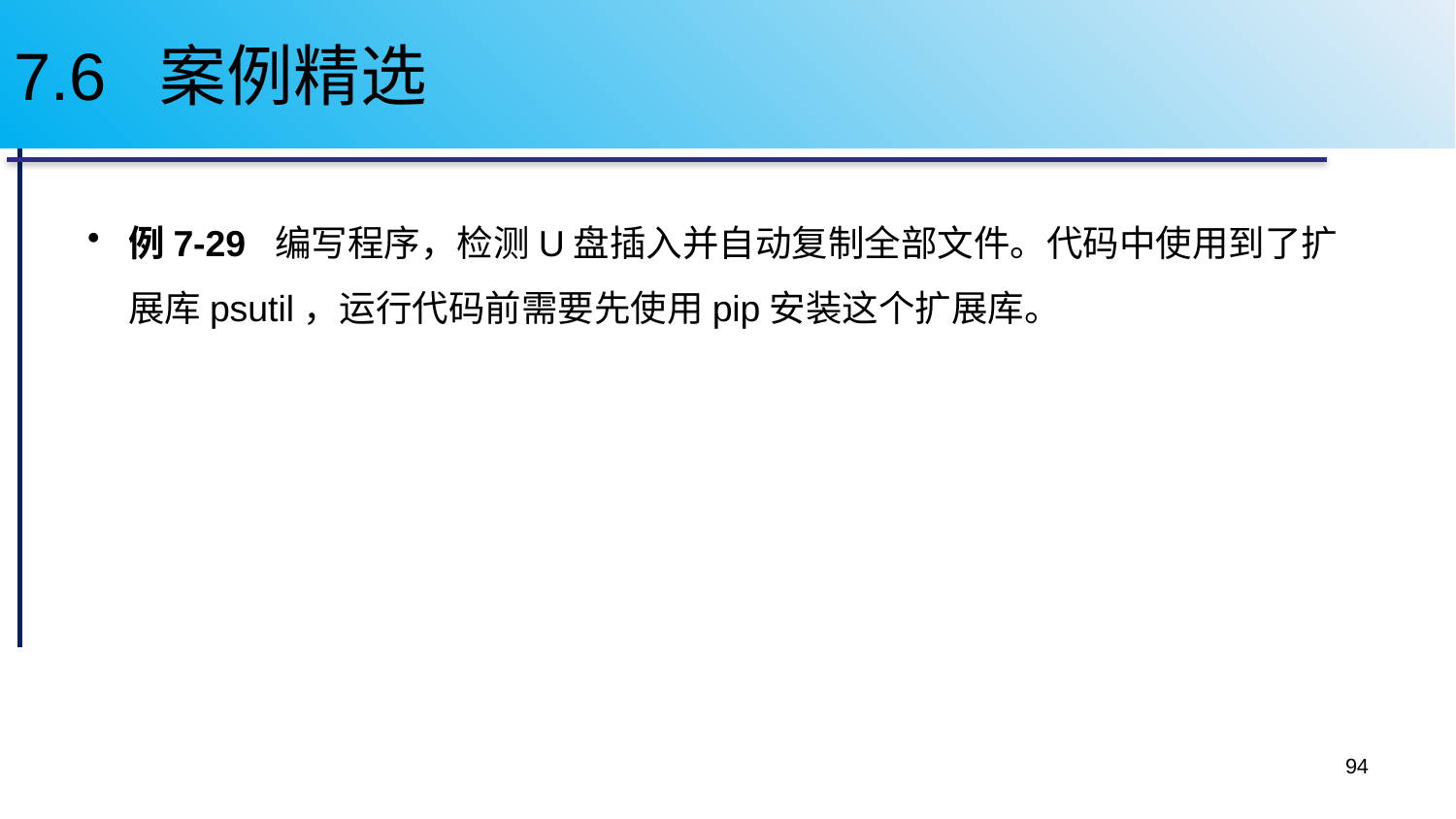

# 7.6  案例精选
例7-29  编写程序，检测U盘插入并自动复制全部文件。代码中使用到了扩展库psutil，运行代码前需要先使用pip安装这个扩展库。
94